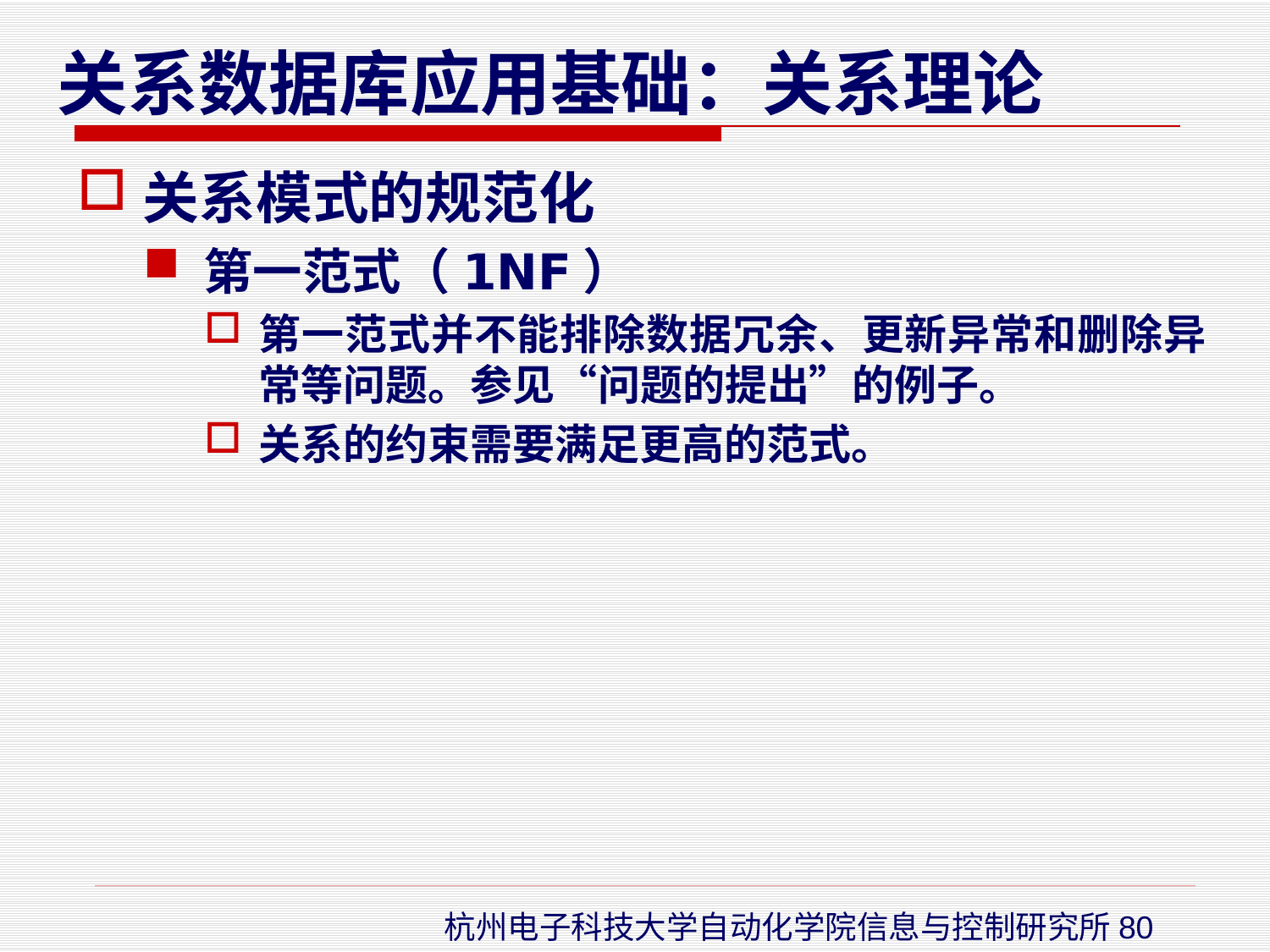

关系模式的规范化
第一范式（1NF）
第一范式并不能排除数据冗余、更新异常和删除异常等问题。参见“问题的提出”的例子。
关系的约束需要满足更高的范式。